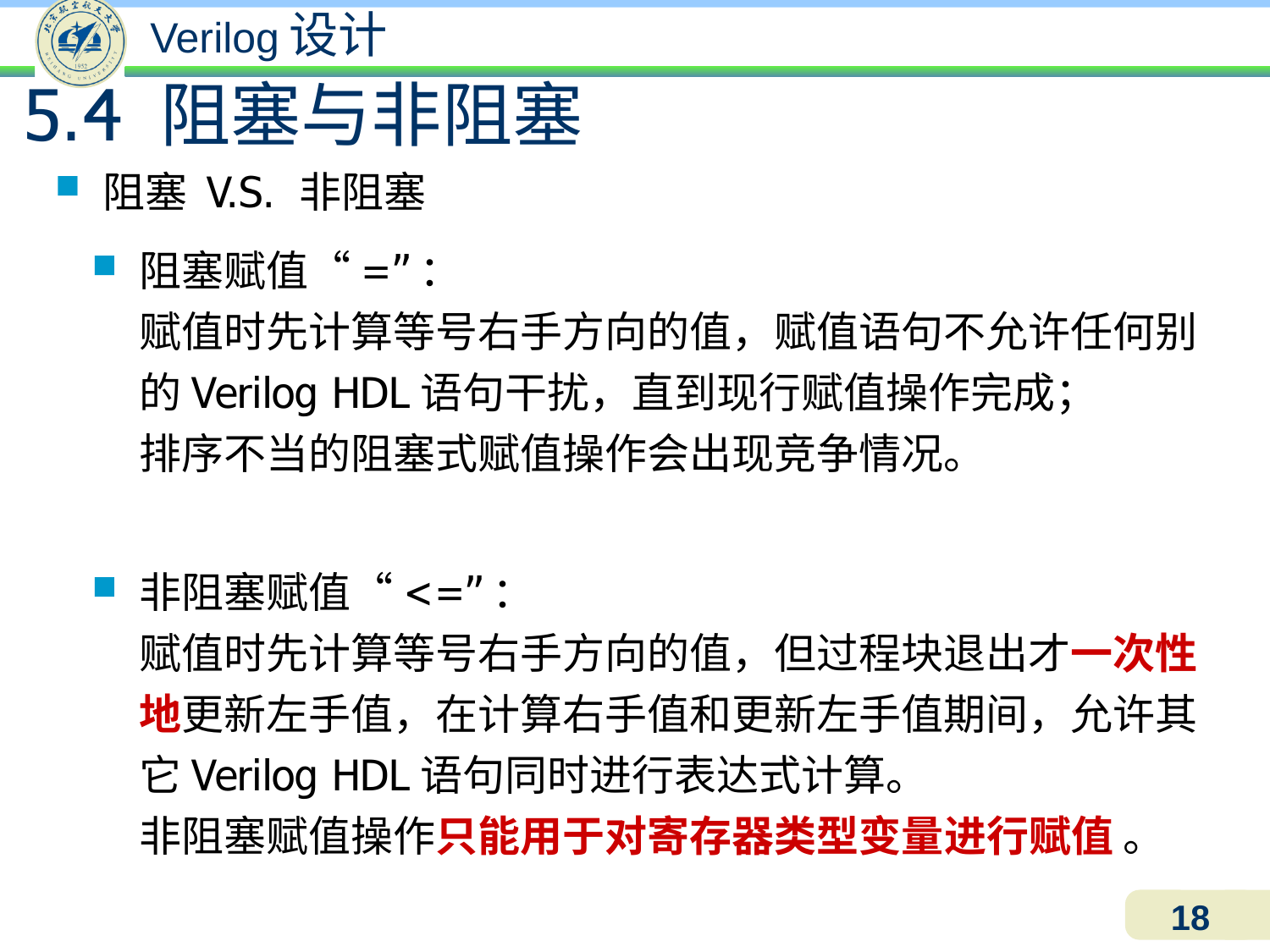

5.4 阻塞与非阻塞
阻塞 V.S. 非阻塞

阻塞赋值“=”：
赋值时先计算等号右手方向的值，赋值语句不允许任何别的Verilog HDL语句干扰，直到现行赋值操作完成；
排序不当的阻塞式赋值操作会出现竞争情况。

非阻塞赋值“<=”：
赋值时先计算等号右手方向的值，但过程块退出才一次性地更新左手值，在计算右手值和更新左手值期间，允许其它Verilog HDL语句同时进行表达式计算。
非阻塞赋值操作只能用于对寄存器类型变量进行赋值 。
18